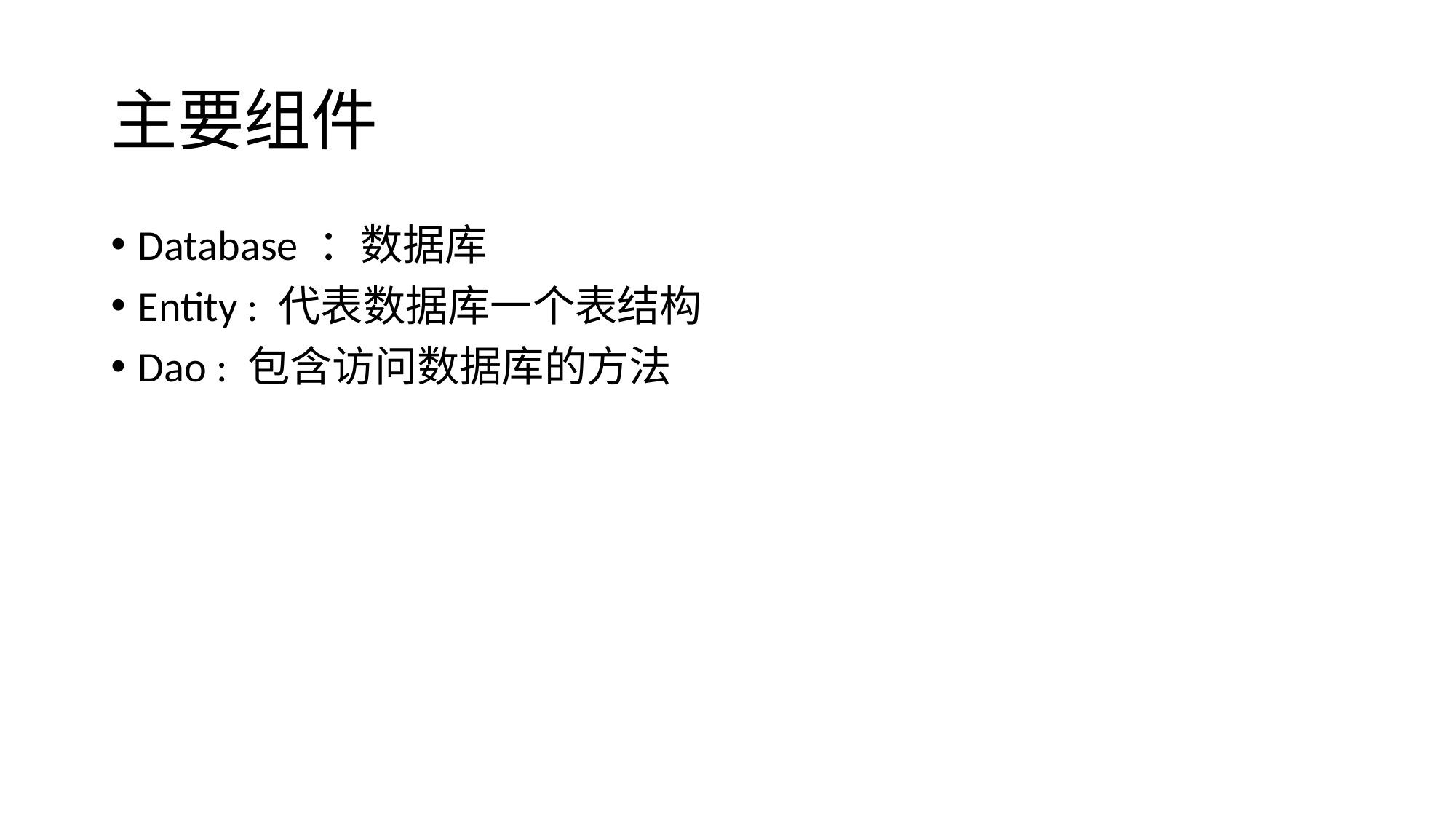

# 主要组件
Database ：数据库
Entity : 代表数据库一个表结构
Dao : 包含访问数据库的方法